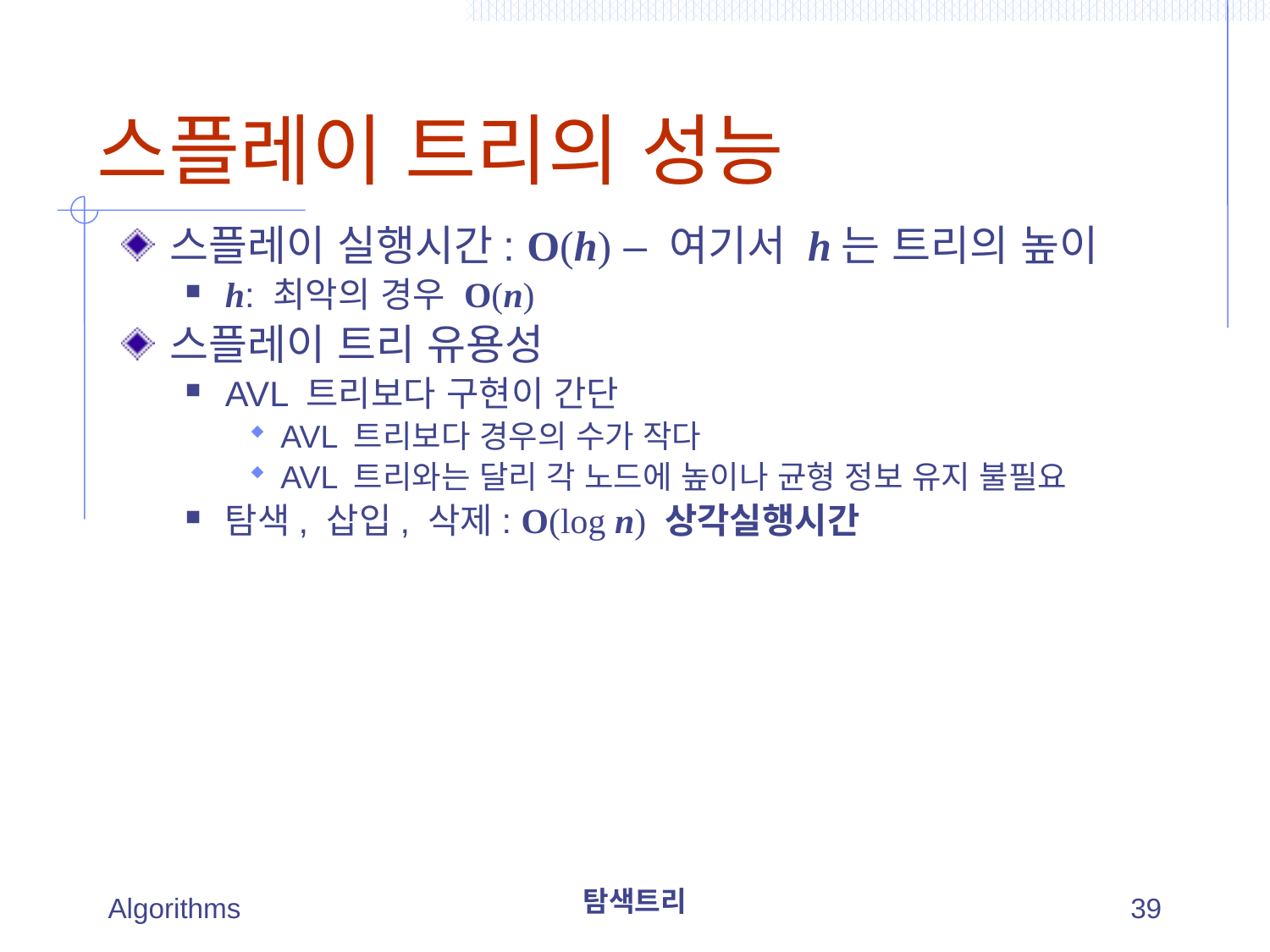

# 스플레이 트리의 성능
스플레이 실행시간: O(h) – 여기서 h는 트리의 높이
h: 최악의 경우 O(n)
스플레이 트리 유용성
AVL 트리보다 구현이 간단
AVL 트리보다 경우의 수가 작다
AVL 트리와는 달리 각 노드에 높이나 균형 정보 유지 불필요
탐색, 삽입, 삭제: O(log n) 상각실행시간
Algorithms
탐색트리
39